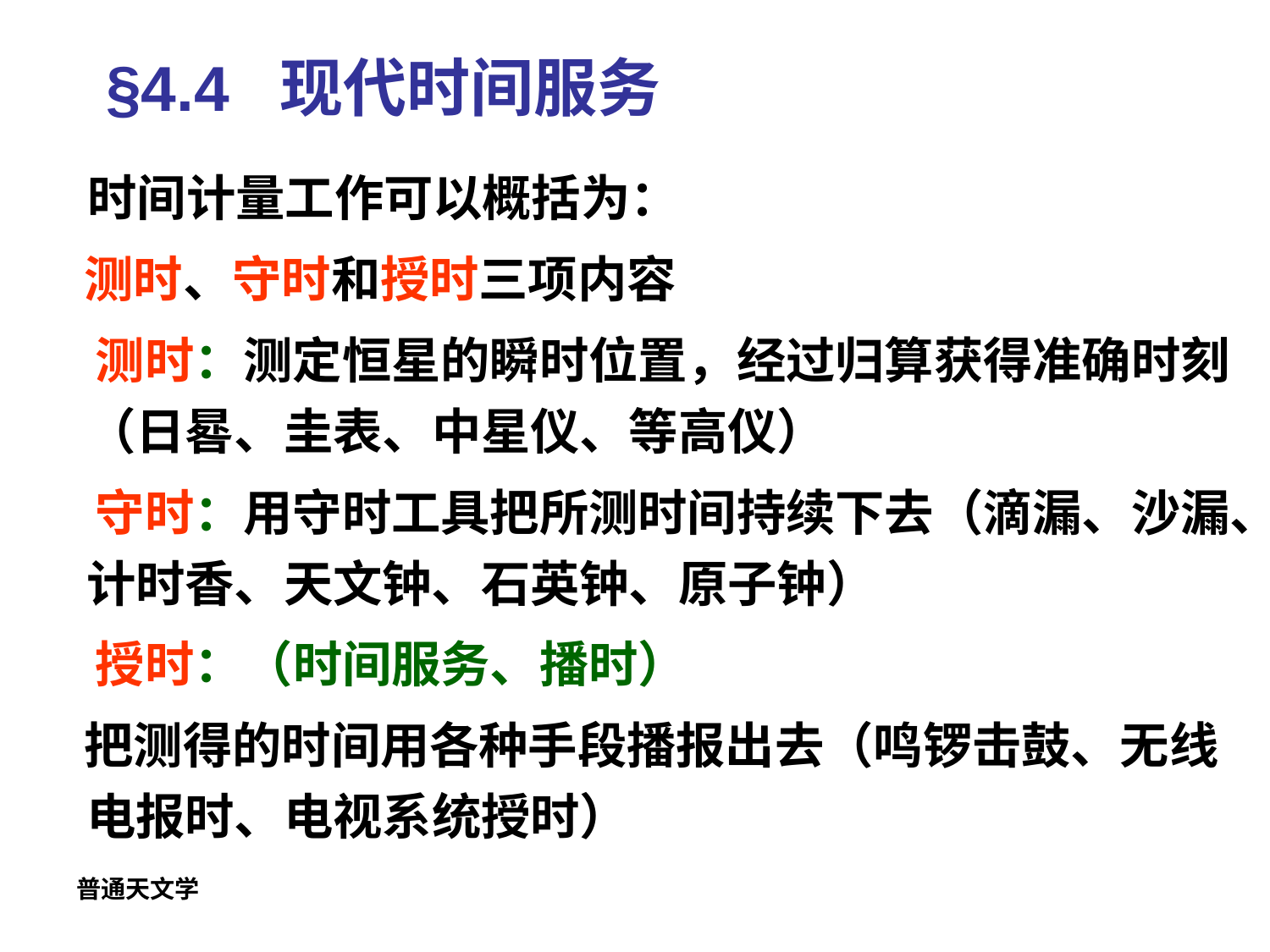

# §4.4  现代时间服务
   时间计量工作可以概括为：
   测时、守时和授时三项内容
    测时：测定恒星的瞬时位置，经过归算获得准确时刻（日晷、圭表、中星仪、等高仪）
    守时：用守时工具把所测时间持续下去（滴漏、沙漏、计时香、天文钟、石英钟、原子钟）
    授时：（时间服务、播时）
   把测得的时间用各种手段播报出去（鸣锣击鼓、无线电报时、电视系统授时）
普通天文学